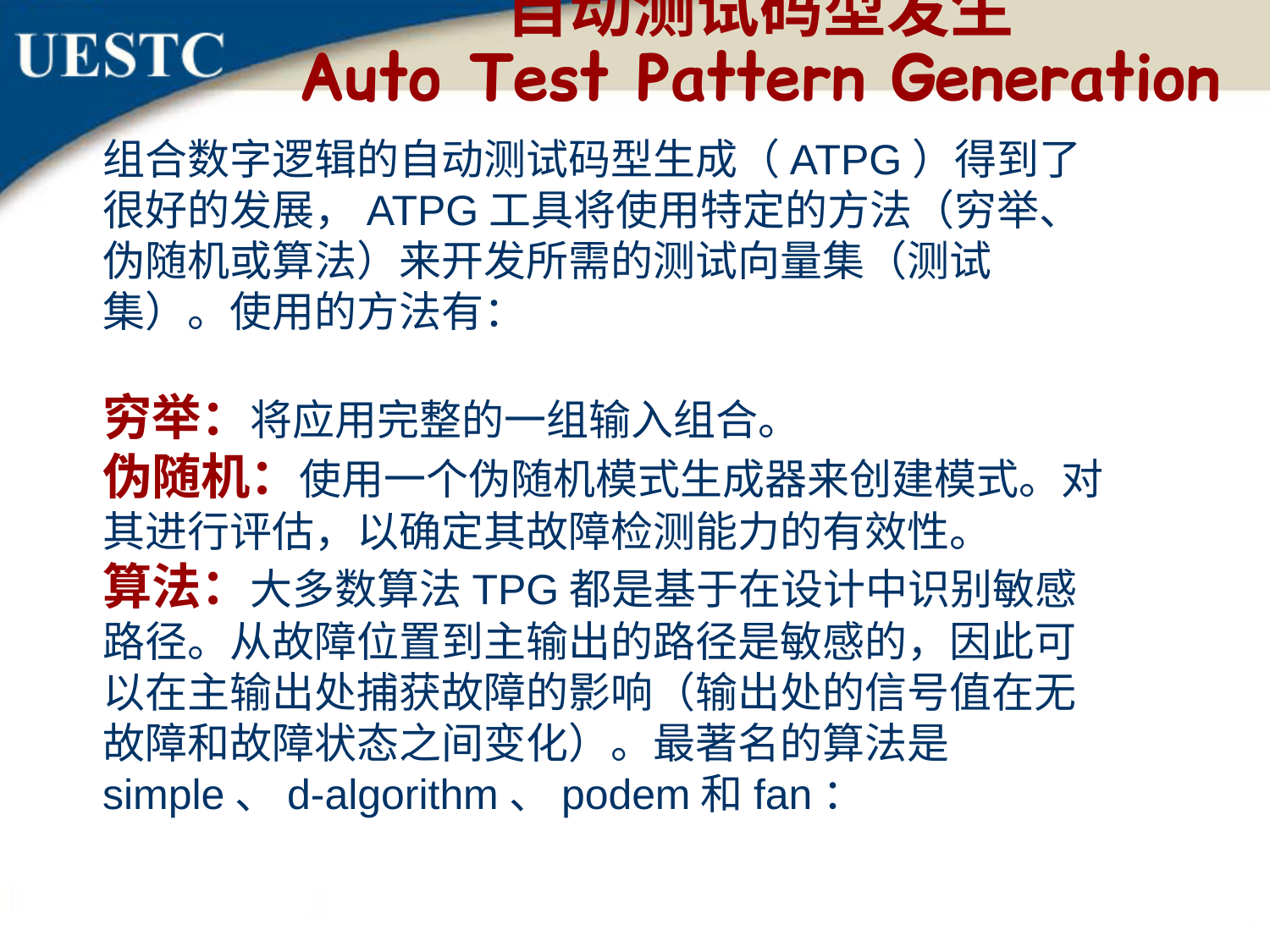

自动测试码型发生
Auto Test Pattern Generation
组合数字逻辑的自动测试码型生成（ATPG）得到了很好的发展，ATPG工具将使用特定的方法（穷举、伪随机或算法）来开发所需的测试向量集（测试集）。使用的方法有：

穷举：将应用完整的一组输入组合。
伪随机：使用一个伪随机模式生成器来创建模式。对其进行评估，以确定其故障检测能力的有效性。
算法：大多数算法TPG都是基于在设计中识别敏感路径。从故障位置到主输出的路径是敏感的，因此可以在主输出处捕获故障的影响（输出处的信号值在无故障和故障状态之间变化）。最著名的算法是simple、d-algorithm、podem和fan：